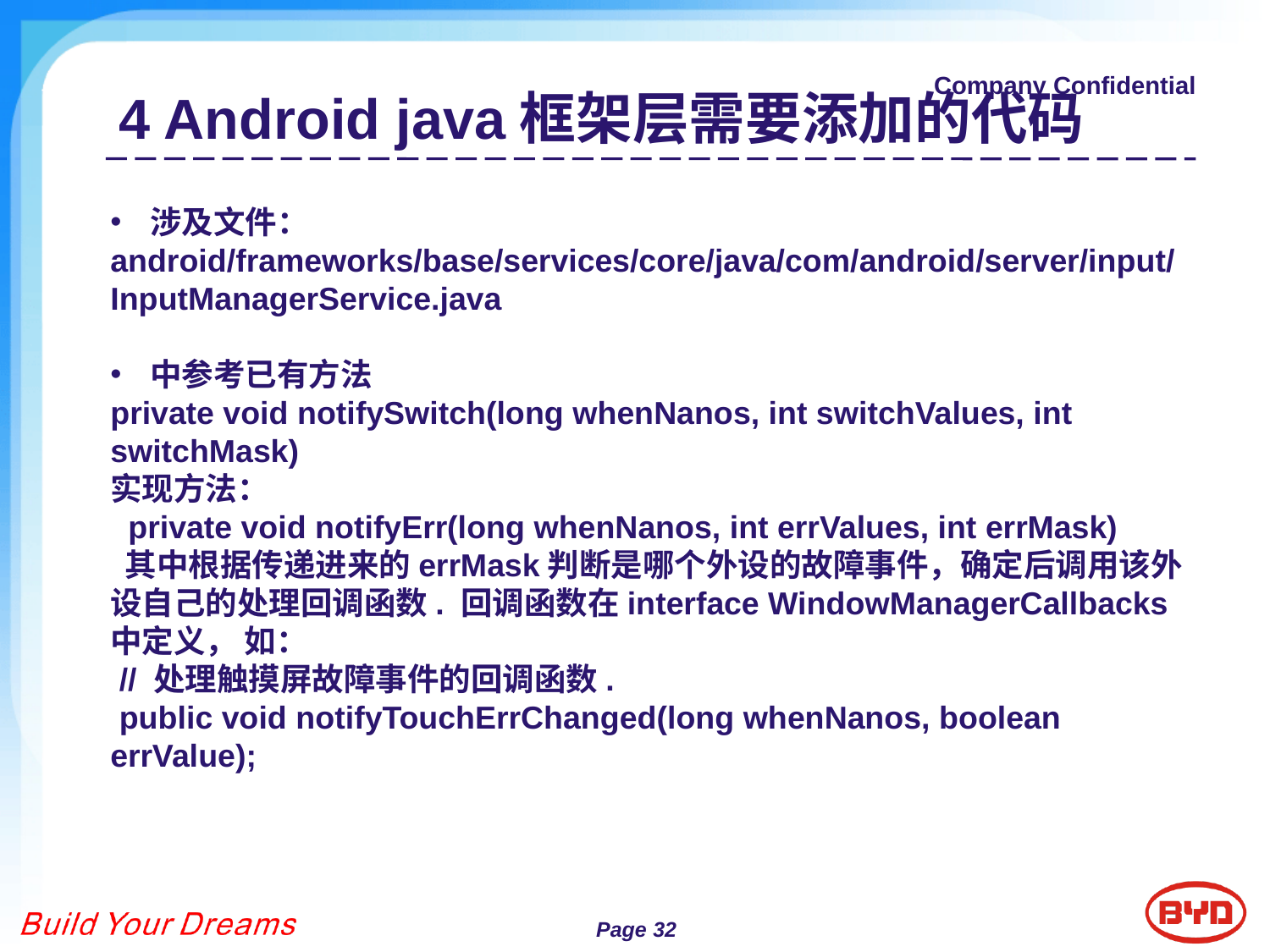

4 Android java框架层需要添加的代码A
涉及文件：
android/frameworks/base/services/core/java/com/android/server/input/InputManagerService.java

中参考已有方法
private void notifySwitch(long whenNanos, int switchValues, int switchMask)
实现方法：
  private void notifyErr(long whenNanos, int errValues, int errMask)
 其中根据传递进来的errMask判断是哪个外设的故障事件，确定后调用该外设自己的处理回调函数. 回调函数在interface WindowManagerCallbacks中定义， 如：
 // 处理触摸屏故障事件的回调函数.
 public void notifyTouchErrChanged(long whenNanos, boolean errValue);